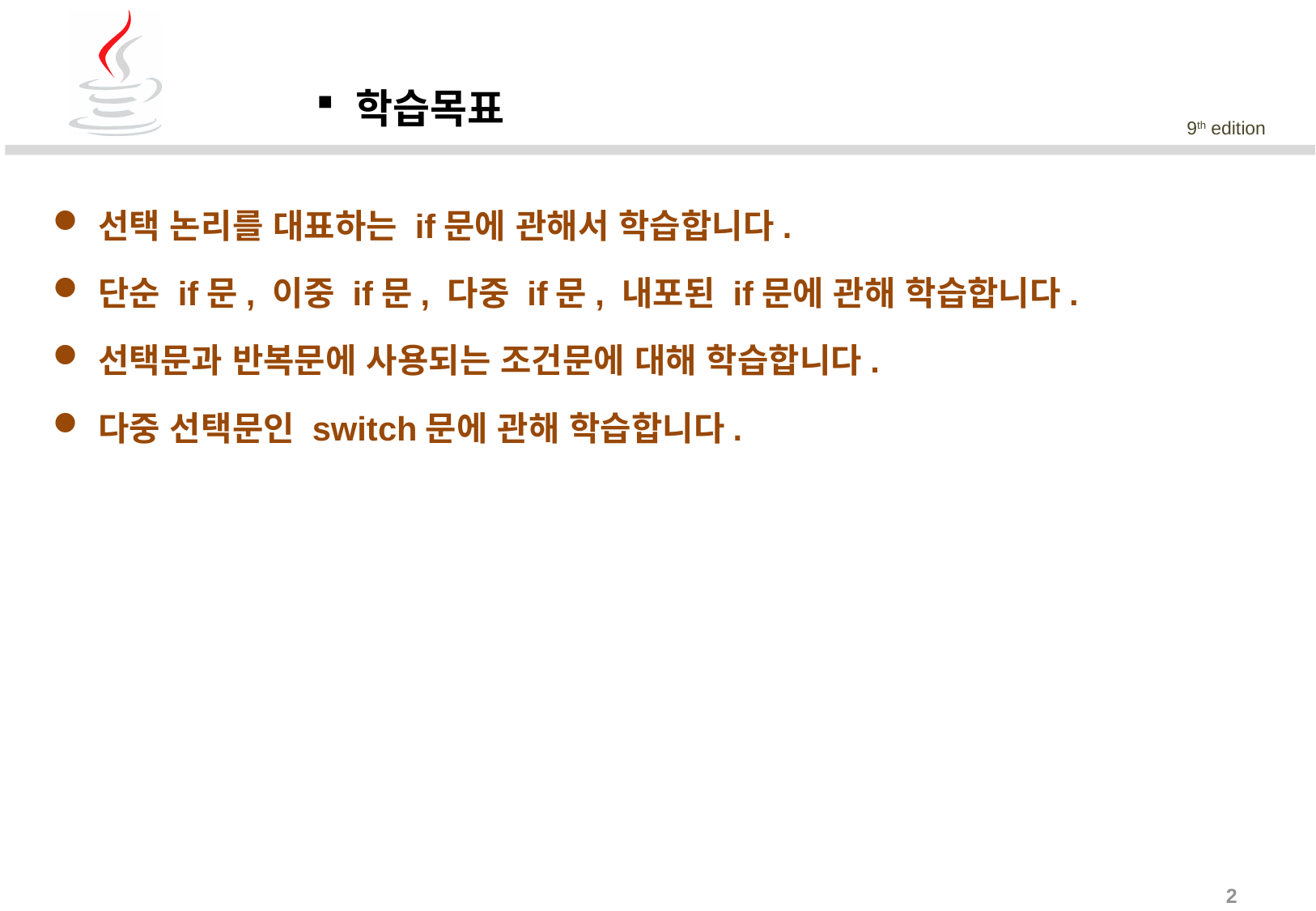

학습목표
선택 논리를 대표하는 if문에 관해서 학습합니다.
단순 if문, 이중 if문, 다중 if문, 내포된 if문에 관해 학습합니다.
선택문과 반복문에 사용되는 조건문에 대해 학습합니다.
다중 선택문인 switch문에 관해 학습합니다.
2